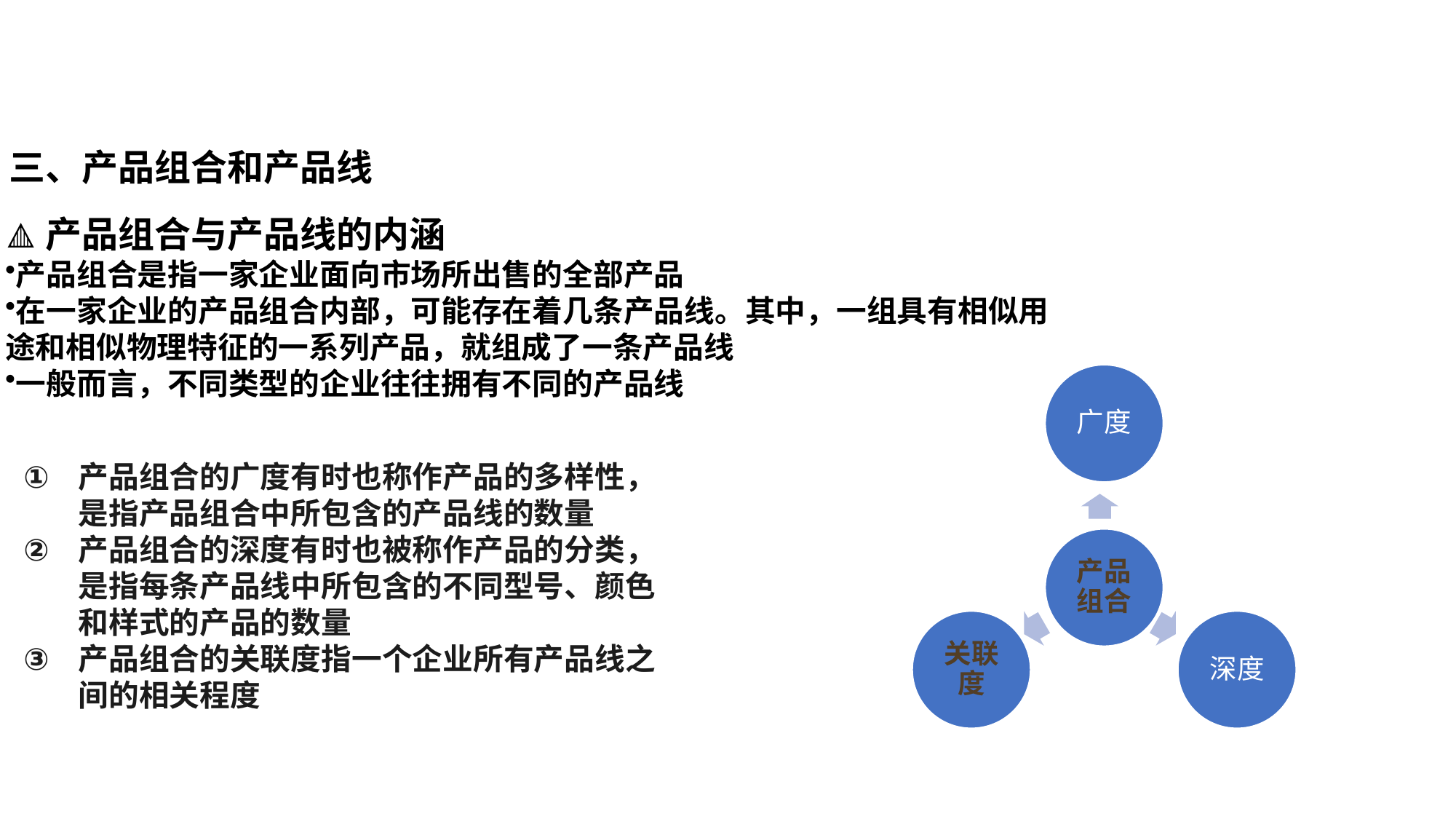

三、产品组合和产品线
🔺产品组合与产品线的内涵
产品组合是指一家企业面向市场所出售的全部产品
在一家企业的产品组合内部，可能存在着几条产品线。其中，一组具有相似用途和相似物理特征的一系列产品，就组成了一条产品线
一般而言，不同类型的企业往往拥有不同的产品线

广度

产品组合

关联度
深度
产品组合的广度有时也称作产品的多样性，是指产品组合中所包含的产品线的数量
产品组合的深度有时也被称作产品的分类，是指每条产品线中所包含的不同型号、颜色和样式的产品的数量
产品组合的关联度指一个企业所有产品线之间的相关程度